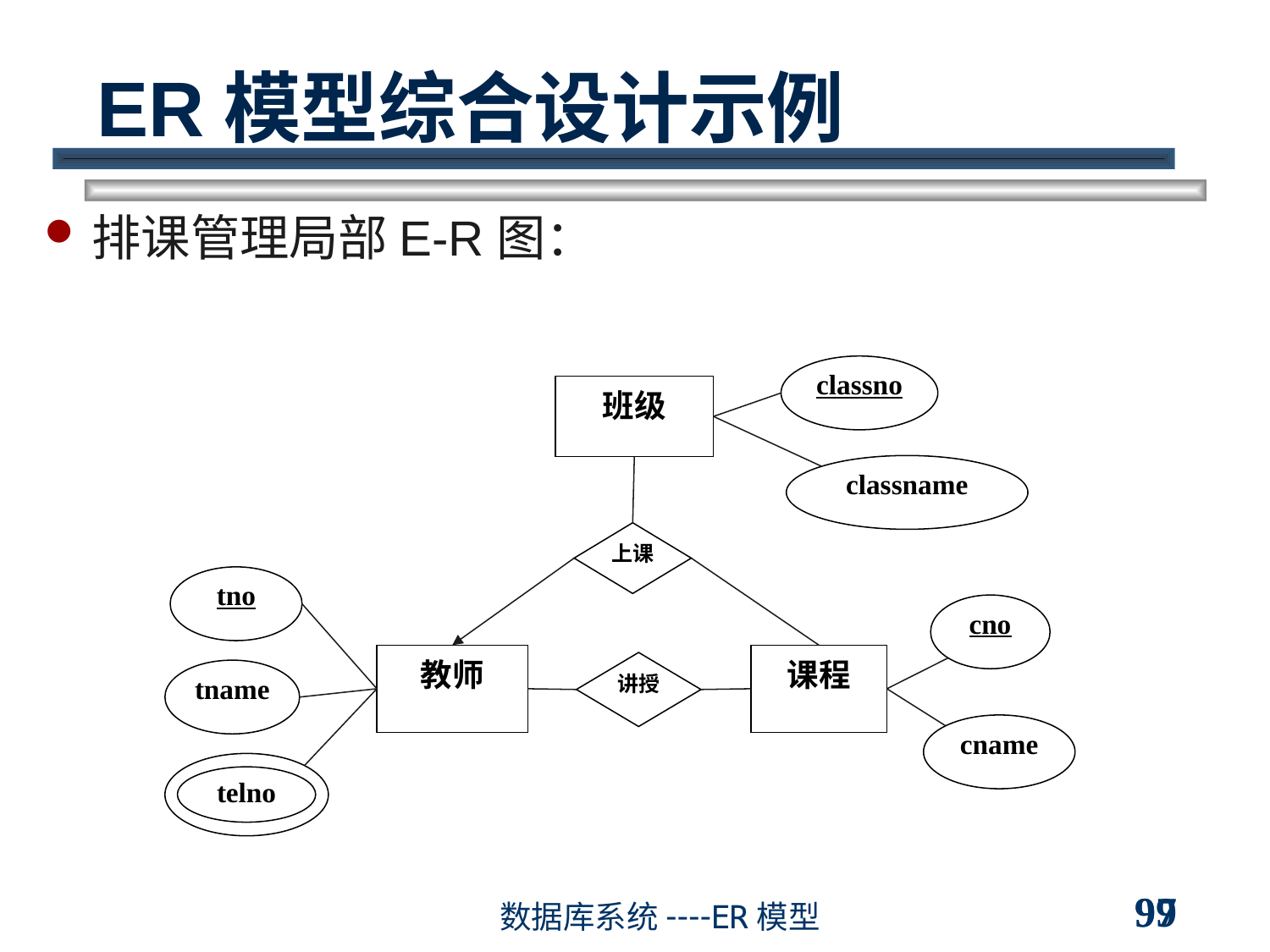

ER模型综合设计示例
排课管理局部E-R图：
classno
班级
classname
上课

tno
cno
教师
课程
讲授

tname
cname

telno
99
97
数据库系统----ER模型